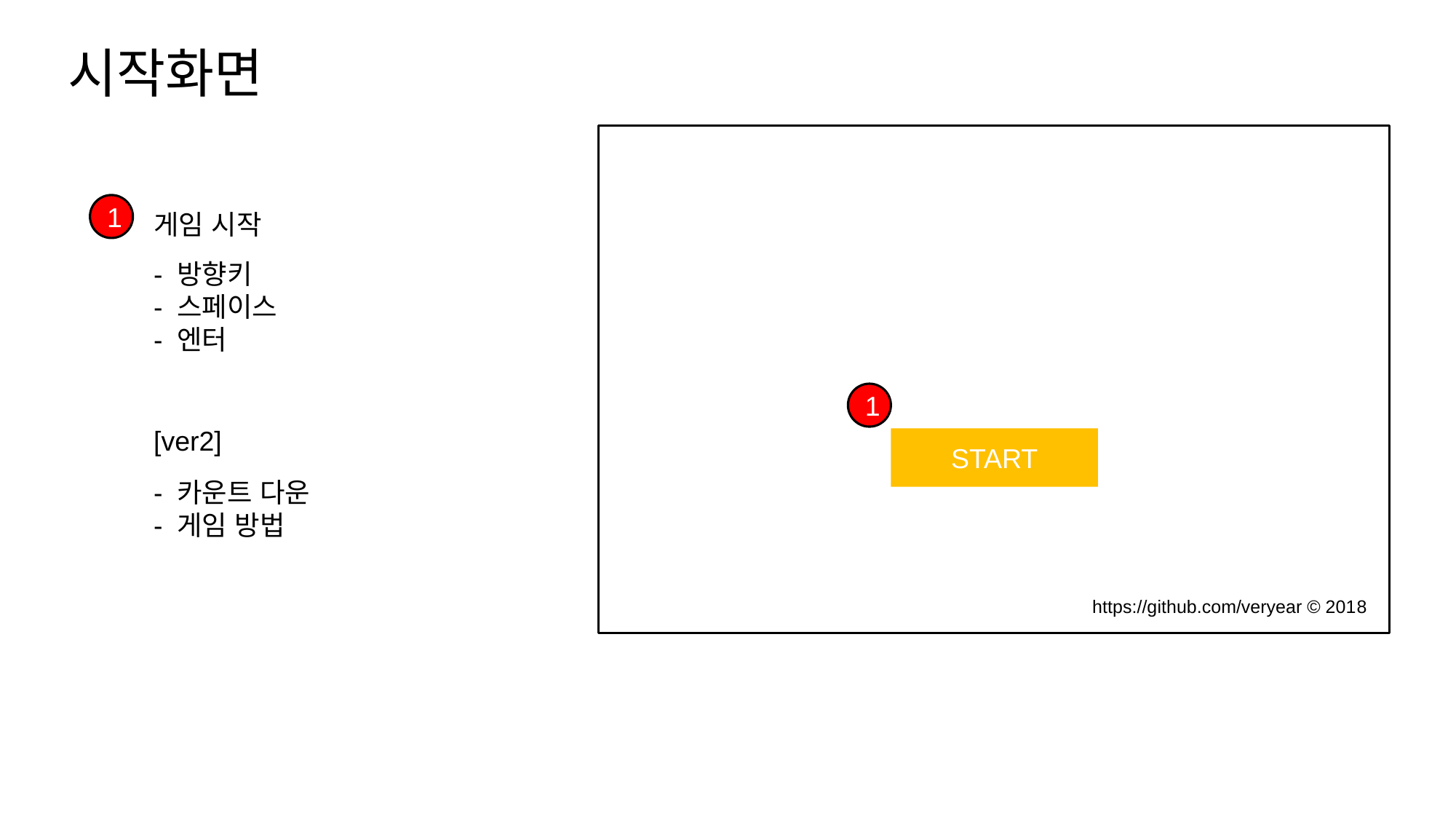

시작화면

START
https://github.com/veryear © 2018
1
게임 시작
- 방향키
- 스페이스
- 엔터
1
[ver2]
- 카운트 다운
- 게임 방법